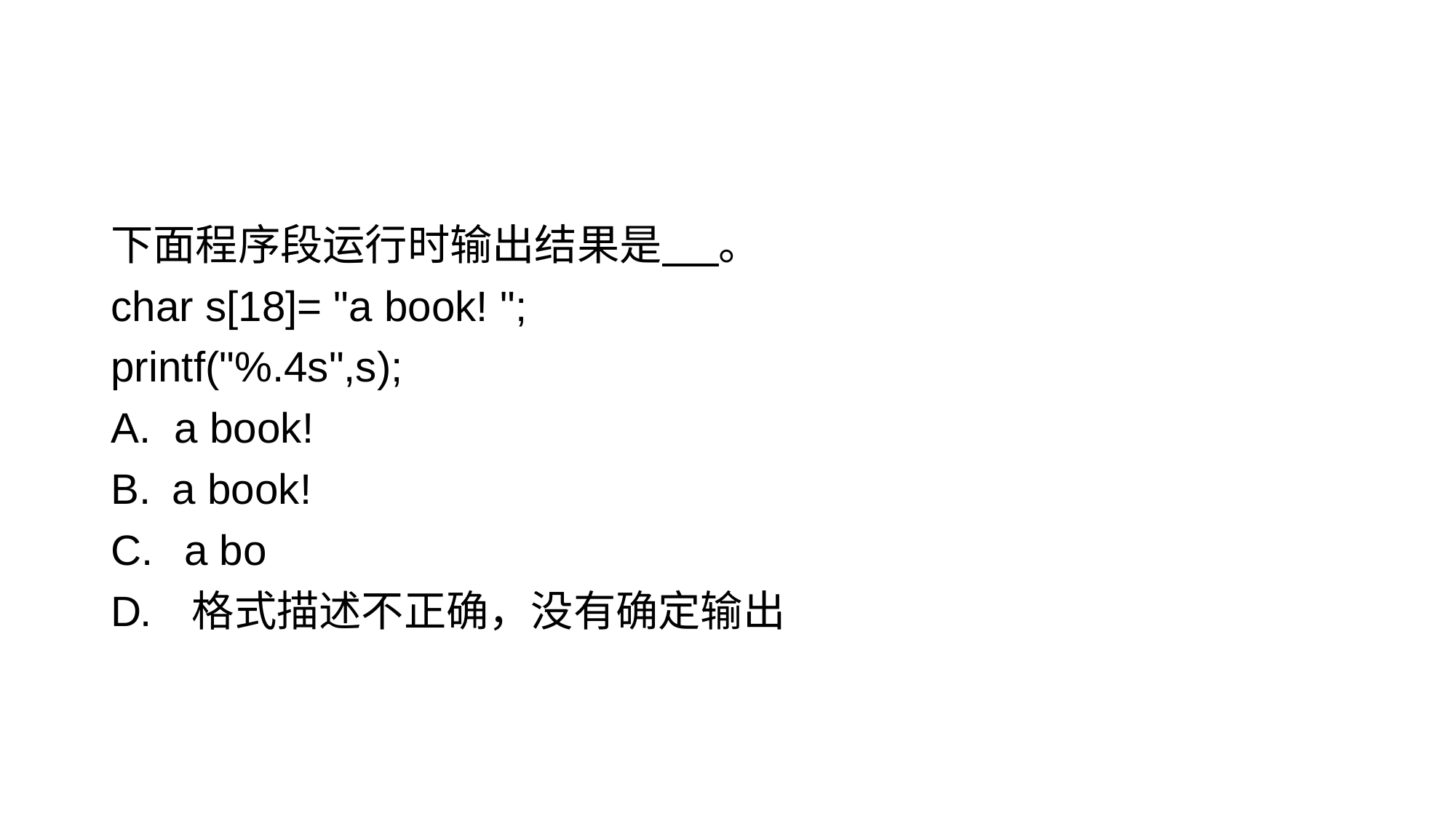

#
下面程序段运行时输出结果是      。
char s[18]= "a book! ";
printf("%.4s",s);
A.  a book!
a book!
 a bo
 格式描述不正确，没有确定输出